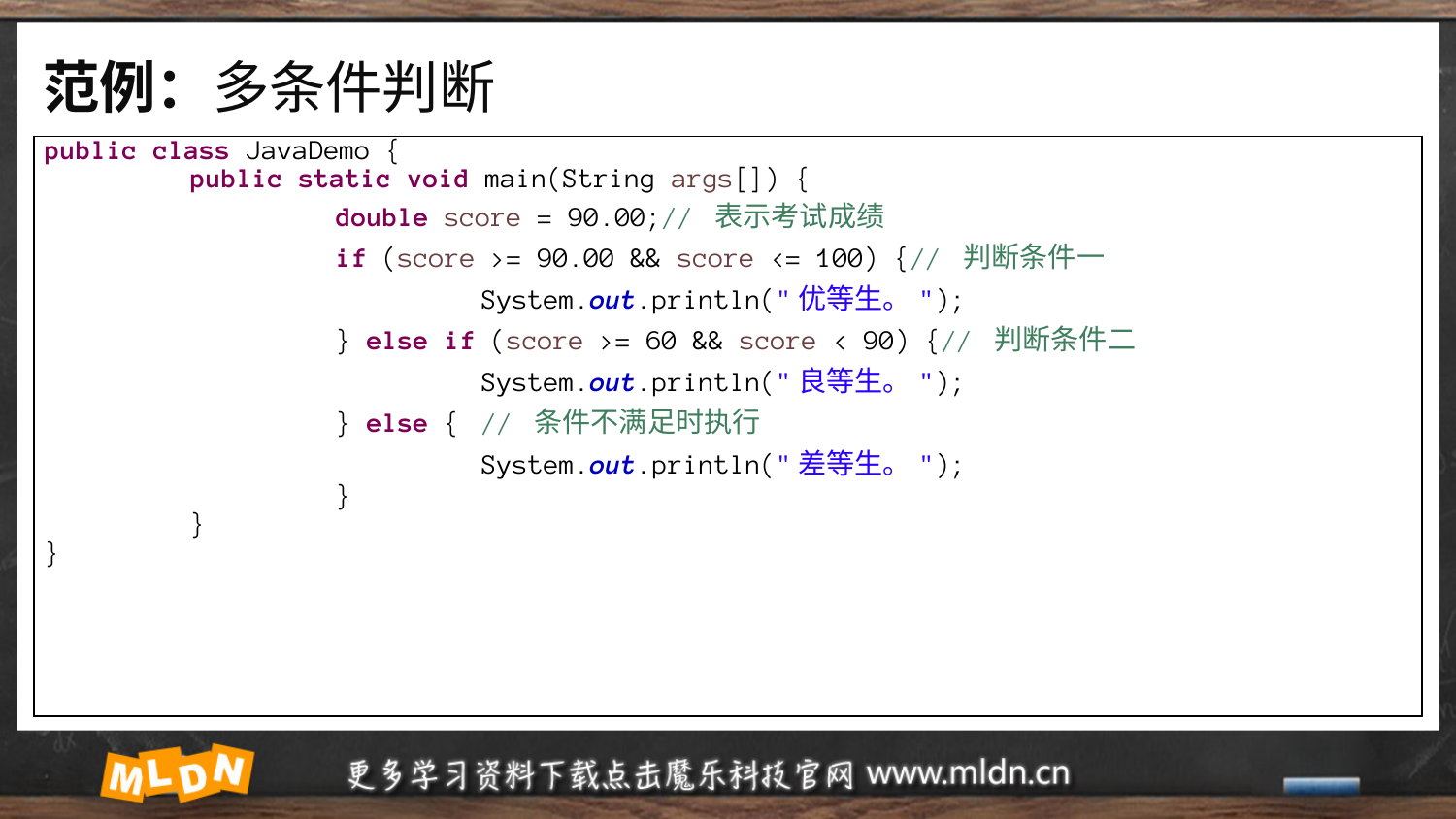

# 范例：多条件判断
| public class JavaDemo { public static void main(String args[]) { double score = 90.00;// 表示考试成绩 if (score >= 90.00 && score <= 100) {// 判断条件一 System.out.println("优等生。"); } else if (score >= 60 && score < 90) {// 判断条件二 System.out.println("良等生。"); } else { // 条件不满足时执行 System.out.println("差等生。"); } } } |
| --- |